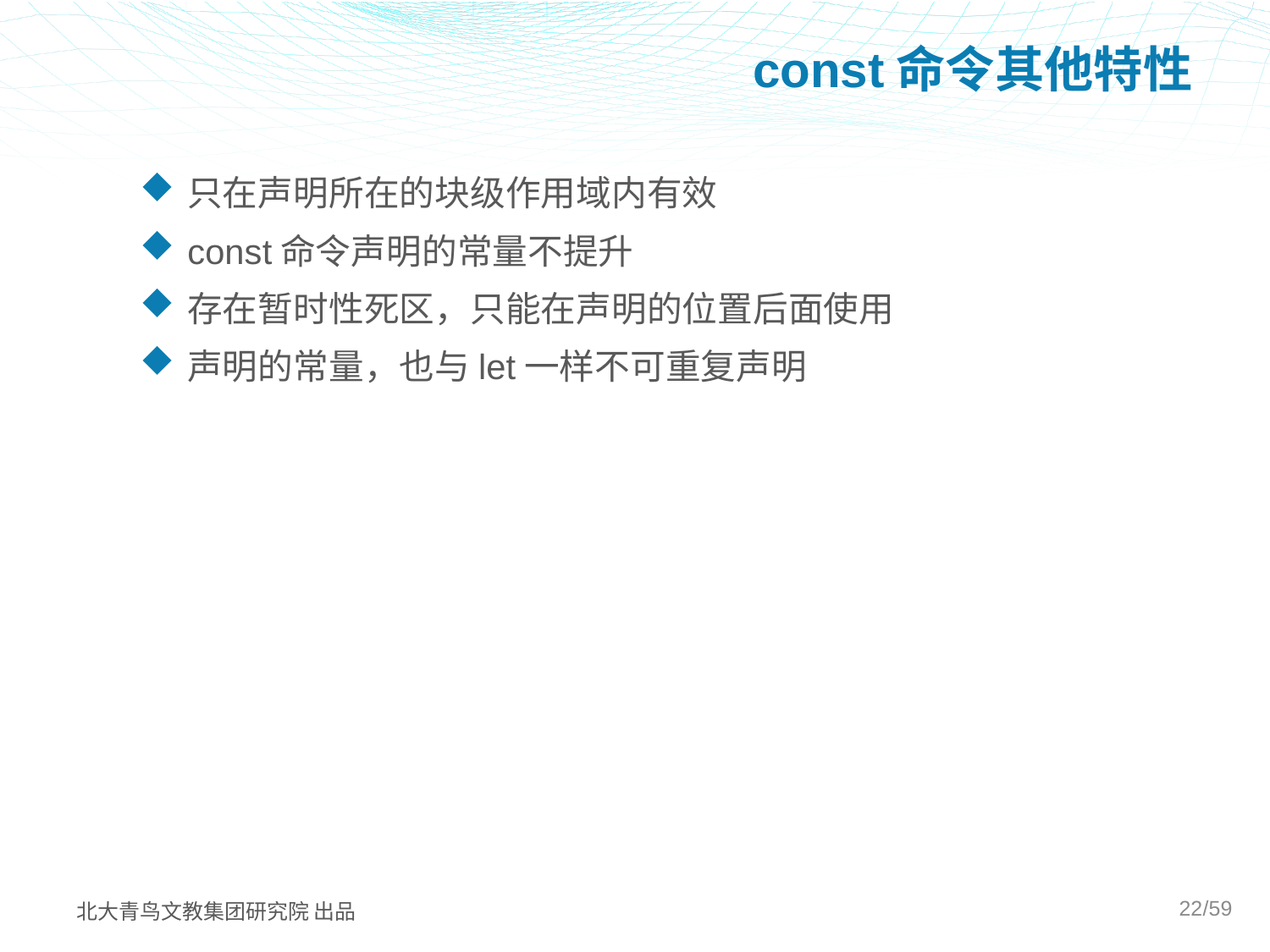

# const命令其他特性
只在声明所在的块级作用域内有效
const命令声明的常量不提升
存在暂时性死区，只能在声明的位置后面使用
声明的常量，也与let一样不可重复声明

22/59